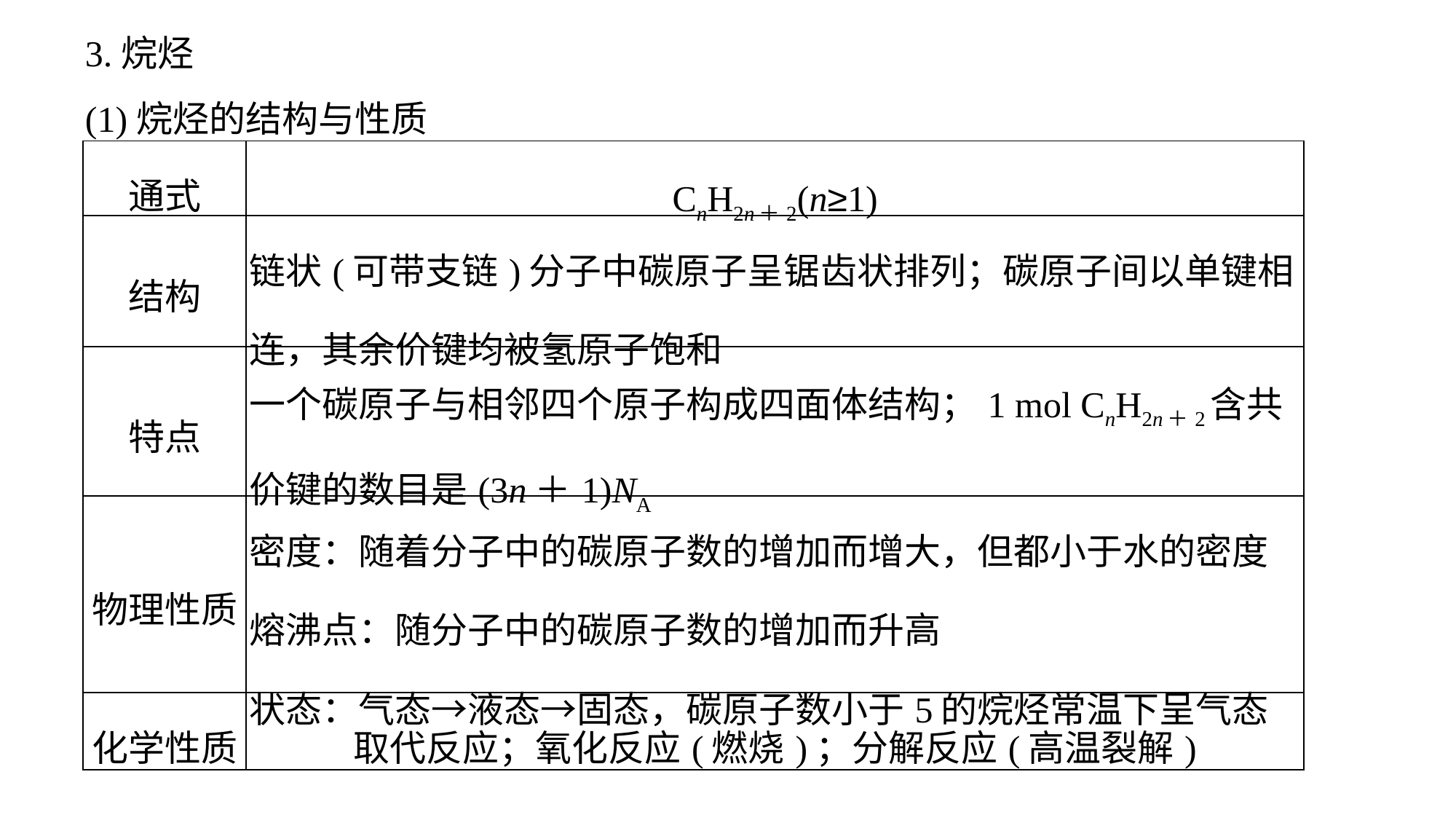

3.烷烃
(1)烷烃的结构与性质
| 通式 | CnH2n＋2(n≥1) |
| --- | --- |
| 结构 | 链状(可带支链)分子中碳原子呈锯齿状排列；碳原子间以单键相连，其余价键均被氢原子饱和 |
| 特点 | 一个碳原子与相邻四个原子构成四面体结构；1 mol CnH2n＋2含共价键的数目是(3n＋1)NA |
| 物理性质 | 密度：随着分子中的碳原子数的增加而增大，但都小于水的密度 熔沸点：随分子中的碳原子数的增加而升高 状态：气态→液态→固态，碳原子数小于5的烷烃常温下呈气态 |
| 化学性质 | 取代反应；氧化反应(燃烧)；分解反应(高温裂解) |